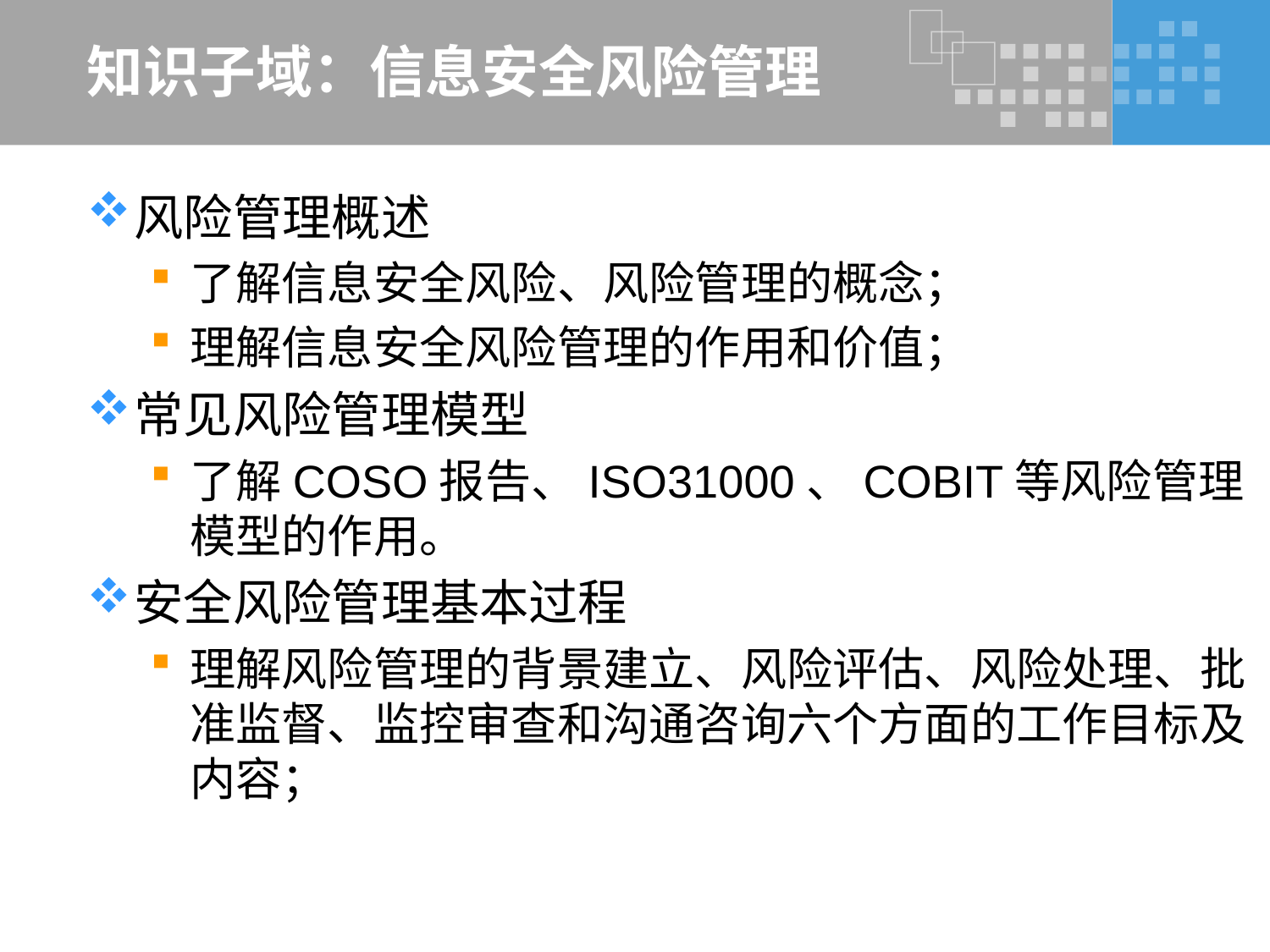

# 知识子域：信息安全风险管理
风险管理概述
了解信息安全风险、风险管理的概念；
理解信息安全风险管理的作用和价值；
常见风险管理模型
了解COSO报告、ISO31000、COBIT等风险管理模型的作用。
安全风险管理基本过程
理解风险管理的背景建立、风险评估、风险处理、批准监督、监控审查和沟通咨询六个方面的工作目标及内容；

6